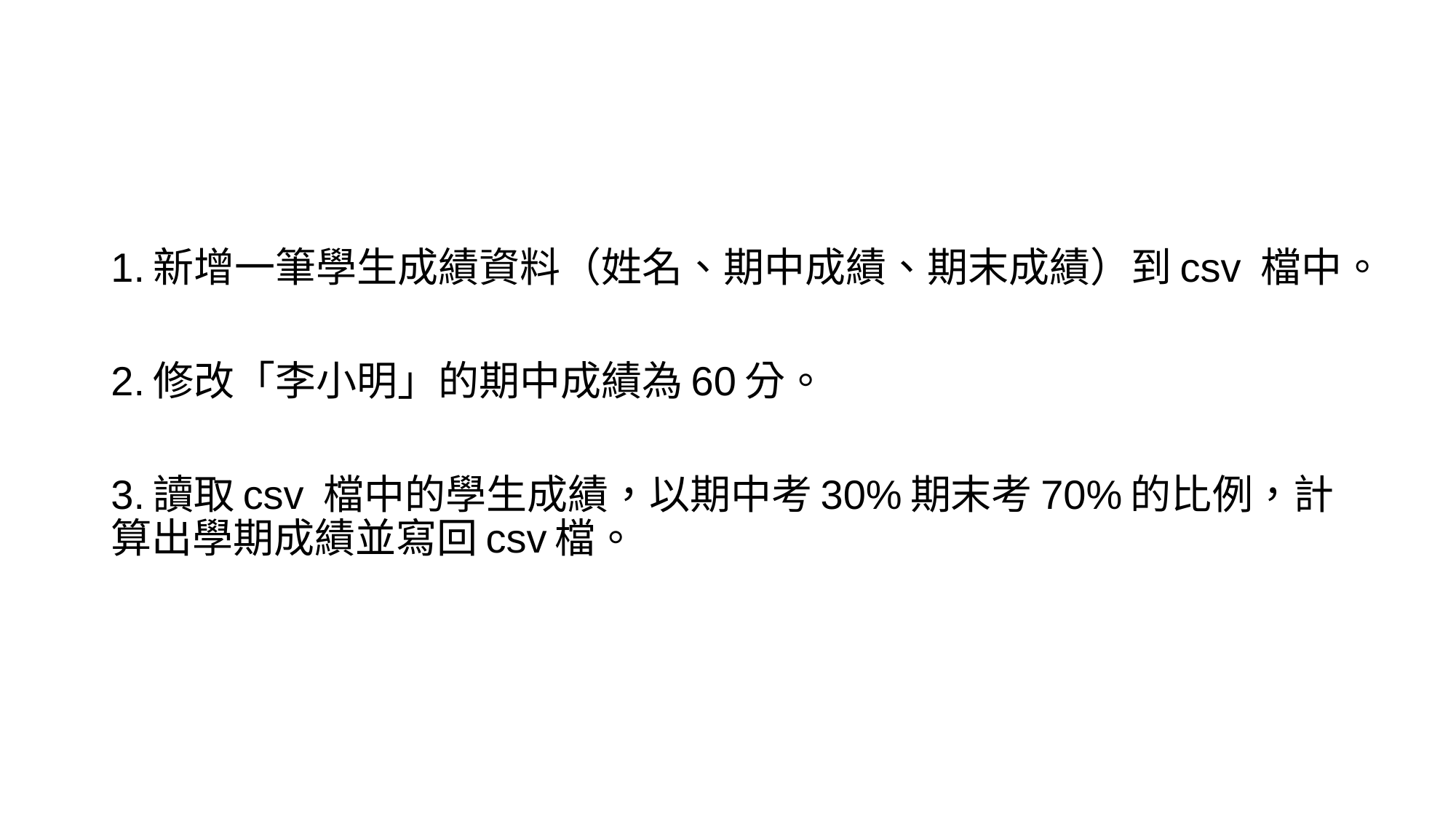

1.新增一筆學生成績資料（姓名、期中成績、期末成績）到csv 檔中。

2.修改「李小明」的期中成績為60分。

3.讀取csv 檔中的學生成績，以期中考30%期末考70%的比例，計算出學期成績並寫回csv檔。